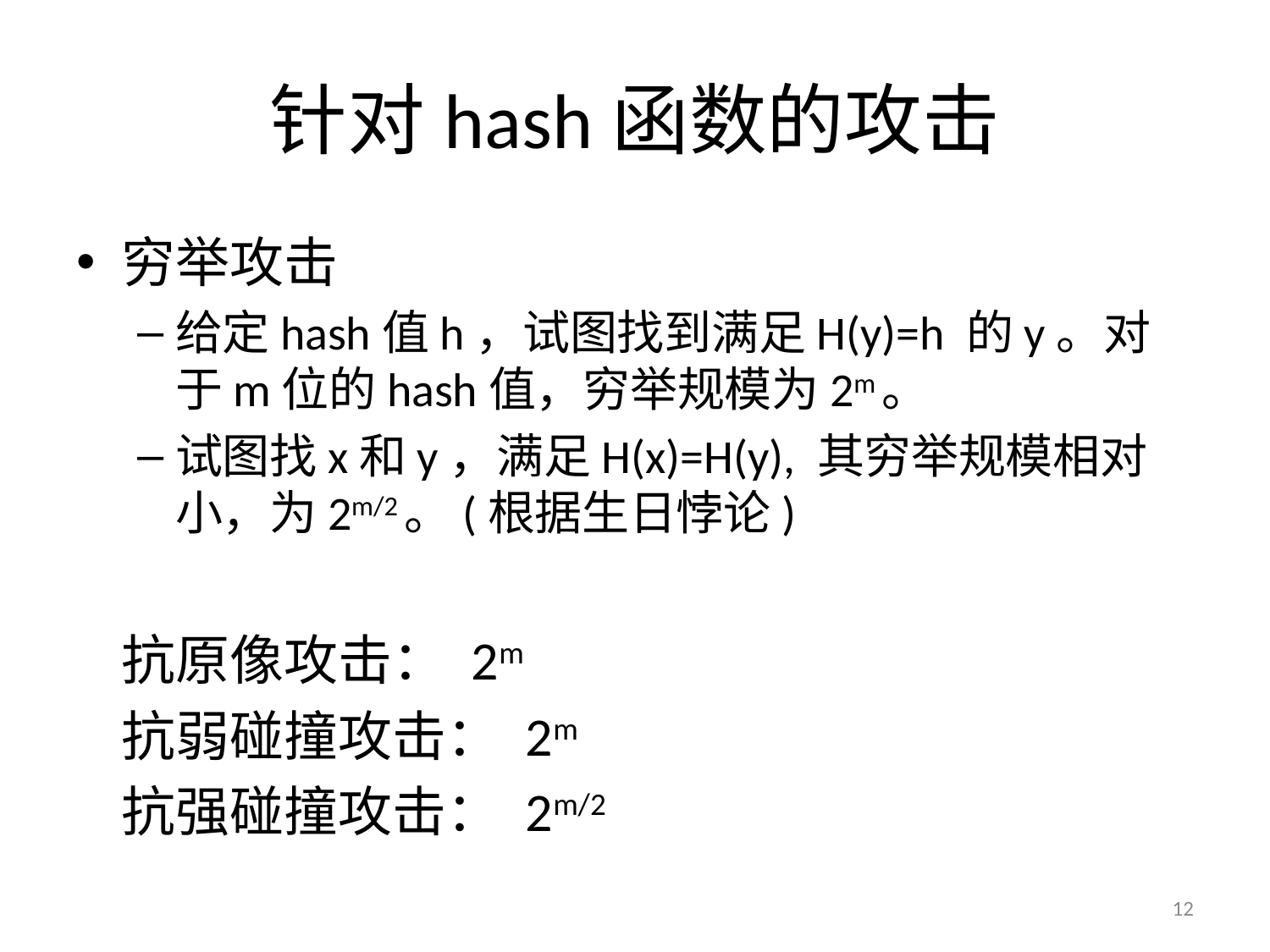

# 针对hash函数的攻击
穷举攻击
给定hash值h，试图找到满足H(y)=h 的y。对于m位的hash值，穷举规模为2m。
试图找x和y，满足H(x)=H(y), 其穷举规模相对小，为2m/2。(根据生日悖论)

			抗原像攻击： 2m
			抗弱碰撞攻击： 2m
			抗强碰撞攻击： 2m/2

12